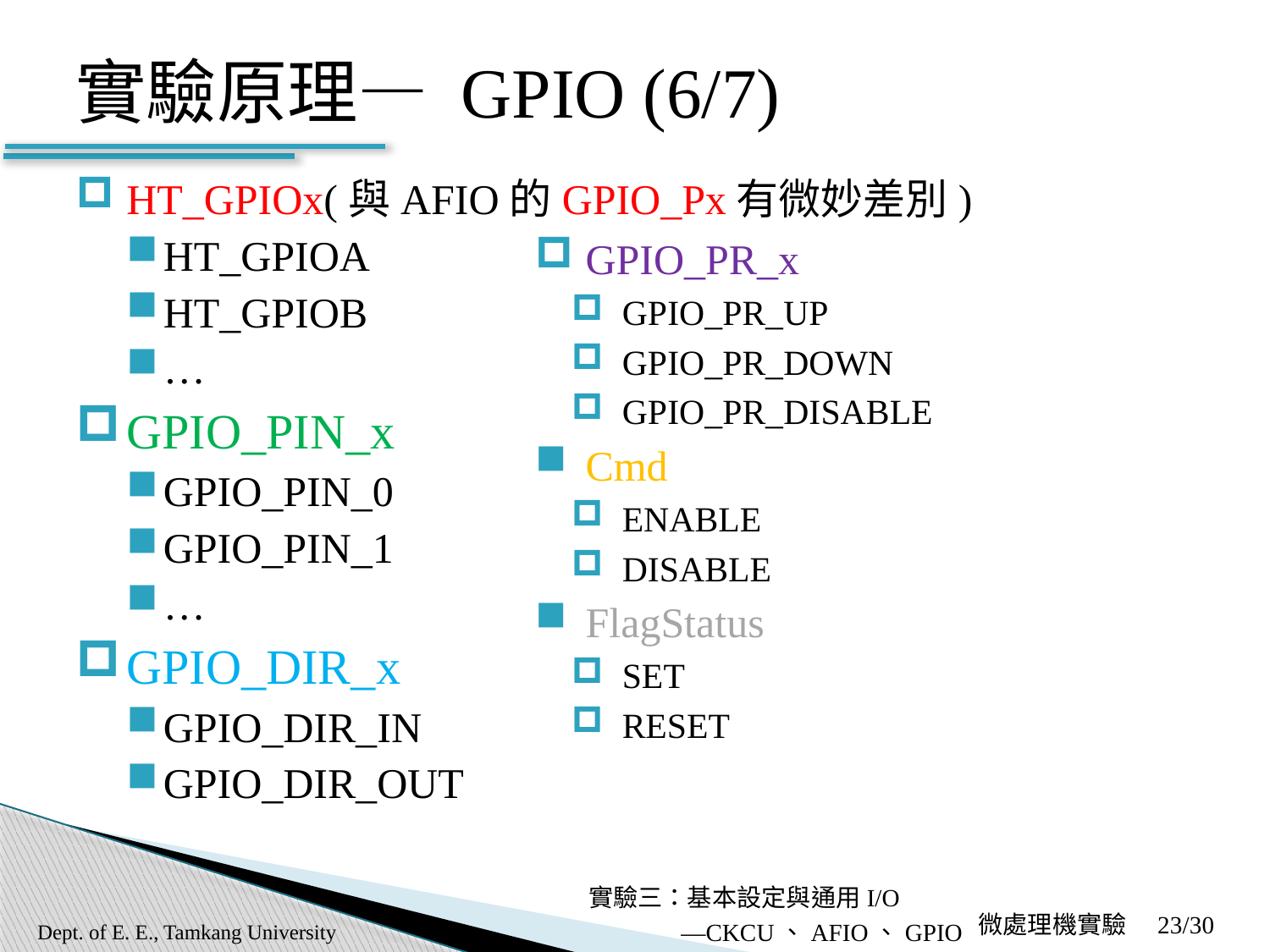

# 實驗原理— GPIO (6/7)
HT_GPIOx(與AFIO的GPIO_Px有微妙差別)
HT_GPIOA
HT_GPIOB
…
GPIO_PIN_x
GPIO_PIN_0
GPIO_PIN_1
…
GPIO_DIR_x
GPIO_DIR_IN
GPIO_DIR_OUT
GPIO_PR_x
GPIO_PR_UP
GPIO_PR_DOWN
GPIO_PR_DISABLE
Cmd
ENABLE
DISABLE
FlagStatus
SET
RESET